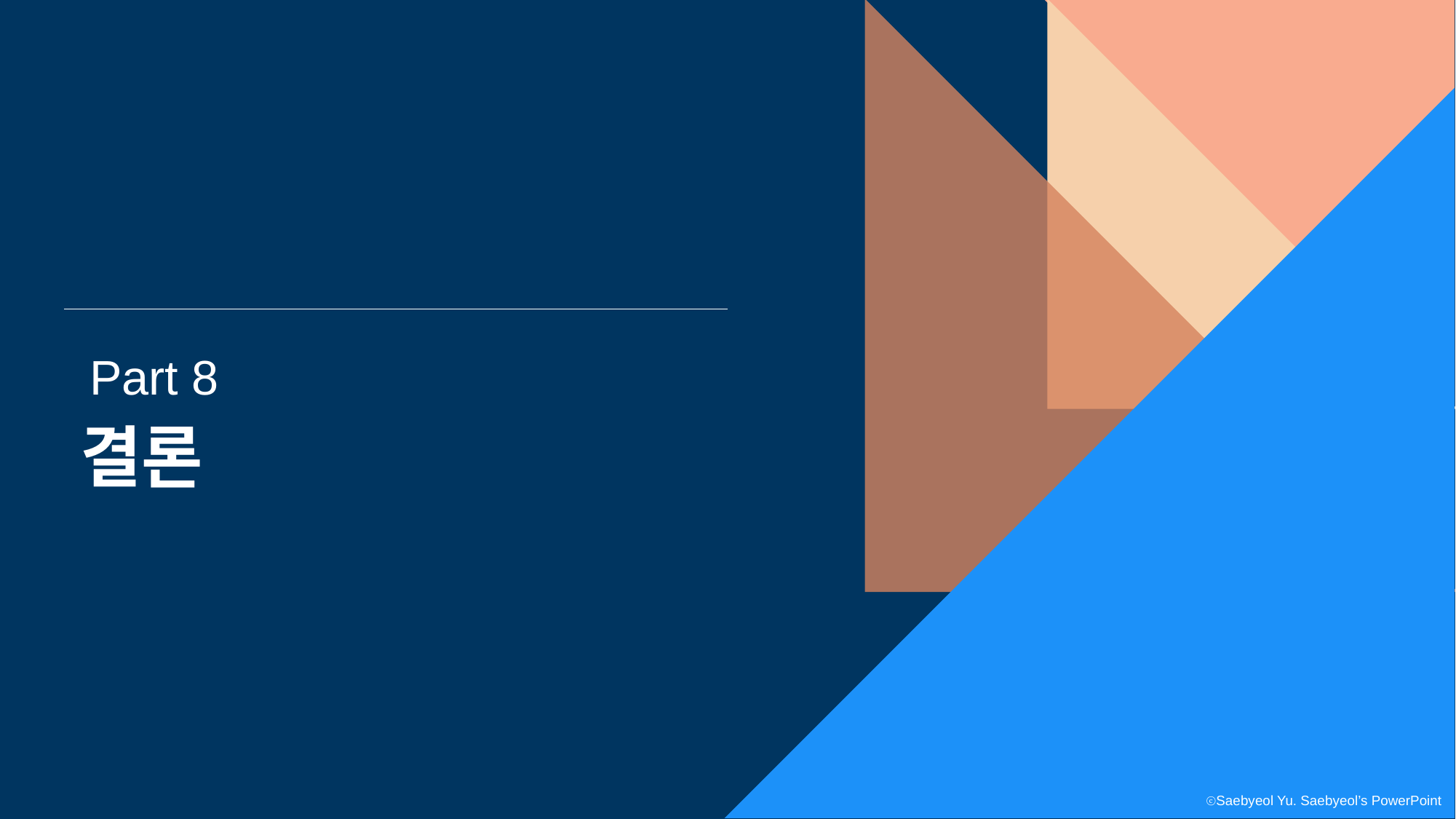

Part 8
결론
ⓒSaebyeol Yu. Saebyeol’s PowerPoint